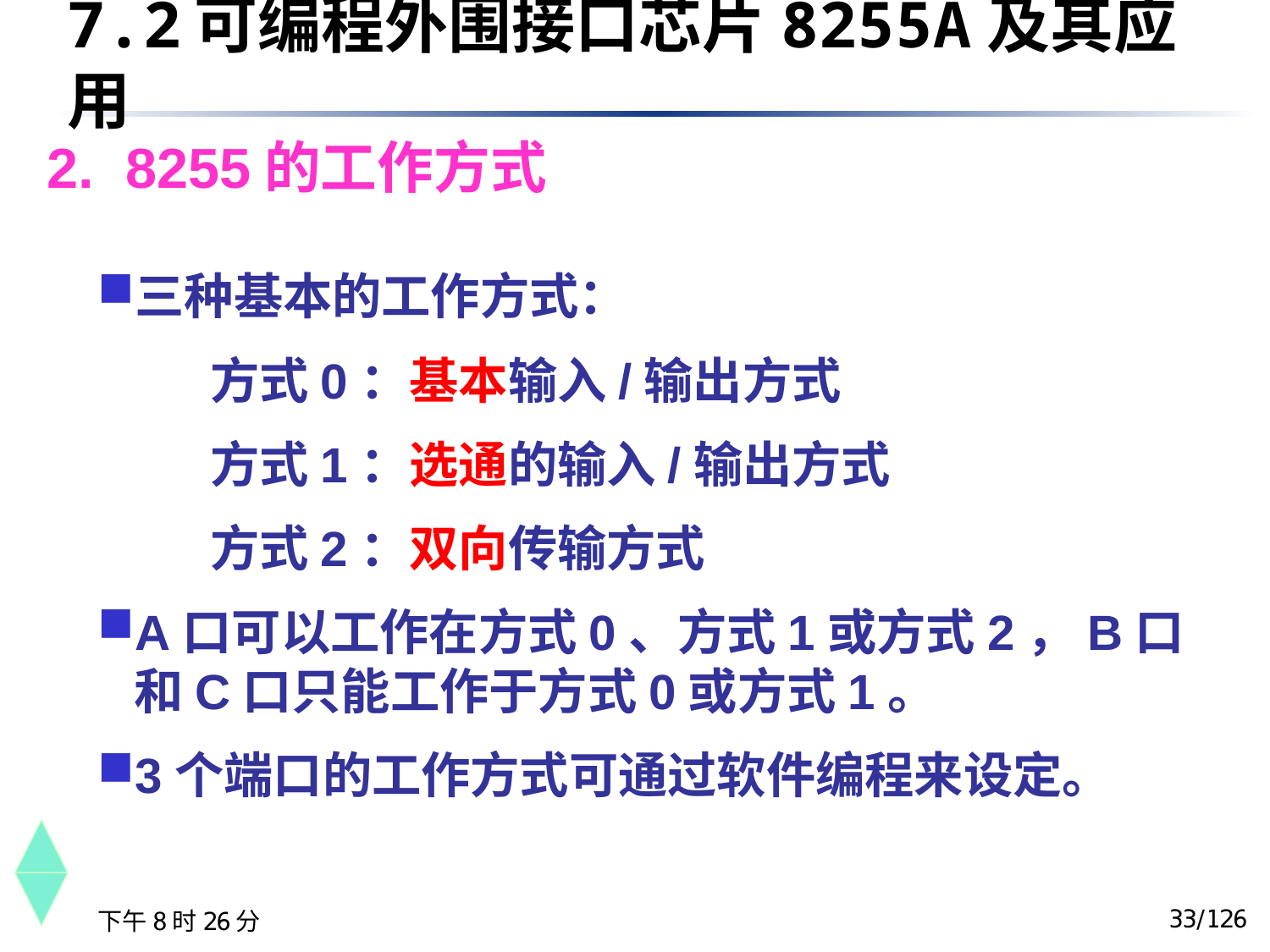

7.2	可编程外围接口芯片8255A及其应用
2.  8255的工作方式
三种基本的工作方式：
         方式0：基本输入/输出方式
         方式1：选通的输入/输出方式
         方式2：双向传输方式
A口可以工作在方式0、方式1或方式2，B口和C口只能工作于方式0或方式1。
3个端口的工作方式可通过软件编程来设定。
33/126
下午8时26分